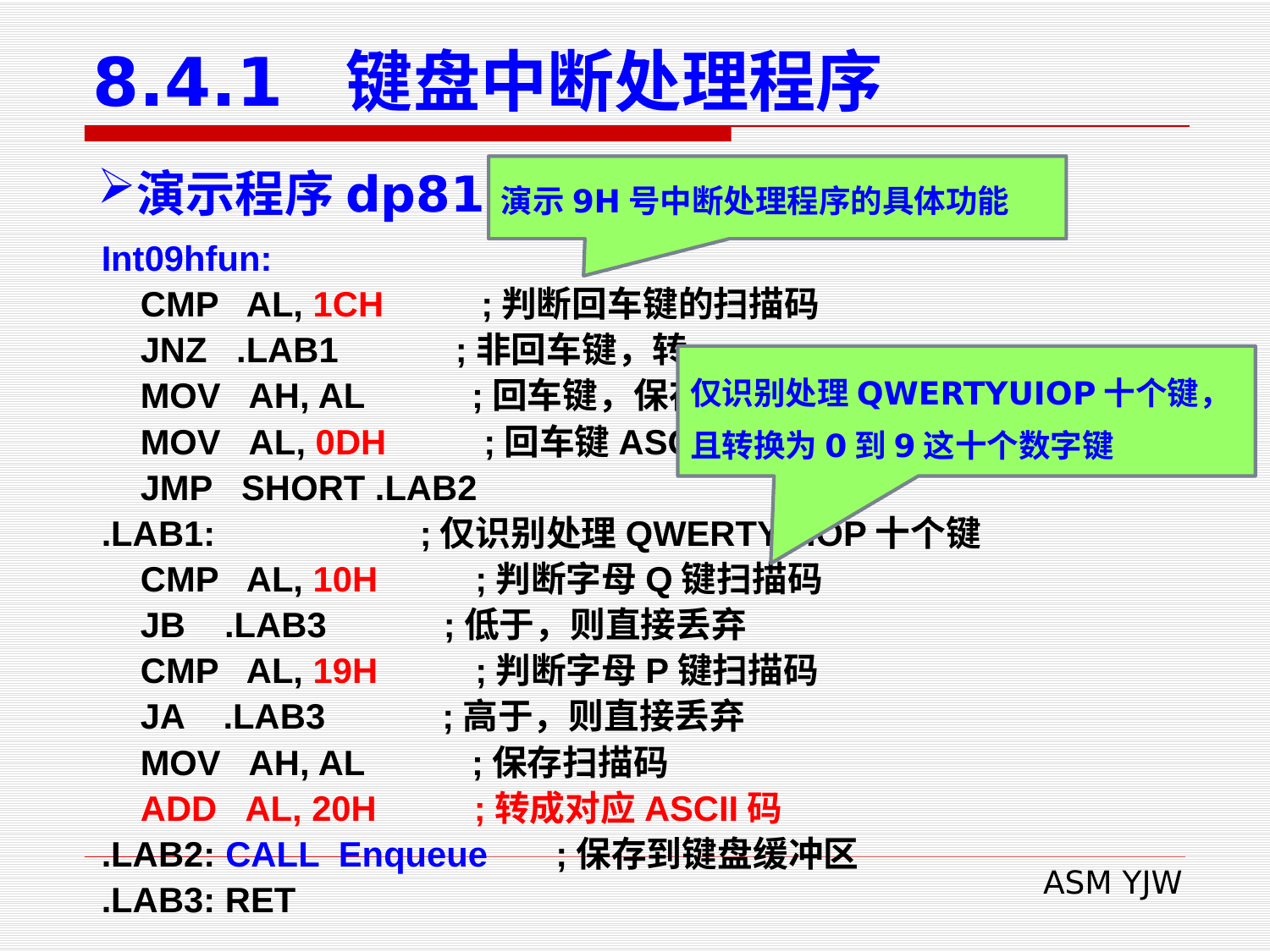

# 8.4.1  键盘中断处理程序
演示程序dp81
演示9H号中断处理程序的具体功能
Int09hfun:
    CMP   AL, 1CH          ;判断回车键的扫描码
    JNZ   .LAB1            ;非回车键，转
    MOV   AH, AL           ;回车键，保存扫描码
    MOV   AL, 0DH          ;回车键ASCII码
    JMP   SHORT .LAB2
.LAB1:                     ;仅识别处理QWERTYUIOP十个键
    CMP   AL, 10H          ;判断字母Q键扫描码
    JB    .LAB3            ;低于，则直接丢弃
    CMP   AL, 19H          ;判断字母P键扫描码
    JA    .LAB3            ;高于，则直接丢弃
    MOV   AH, AL           ;保存扫描码
    ADD   AL, 20H          ;转成对应ASCII码
.LAB2: CALL  Enqueue       ;保存到键盘缓冲区
.LAB3: RET
仅识别处理QWERTYUIOP十个键，
且转换为0到9这十个数字键